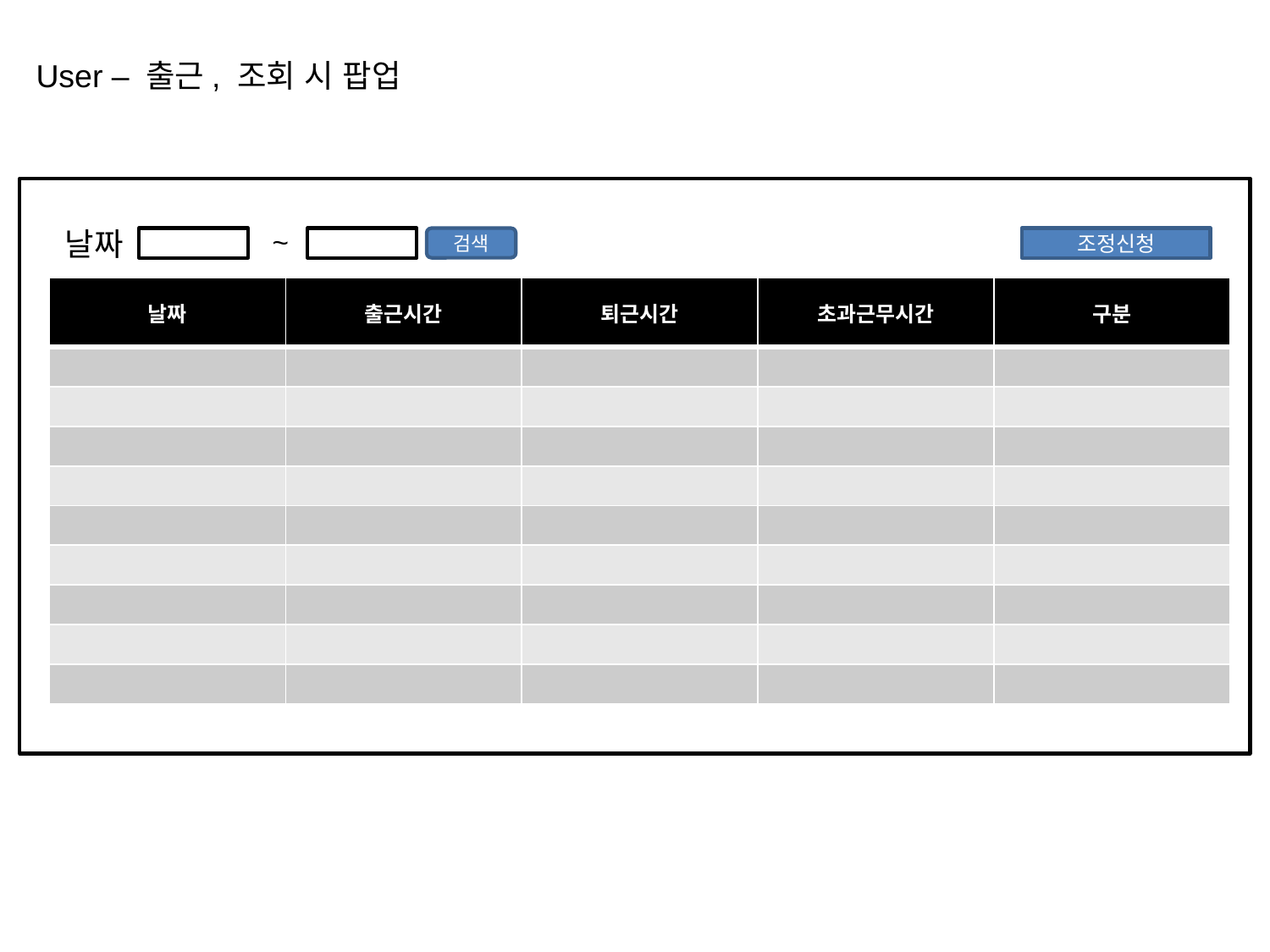

User – 출근, 조회 시 팝업

날짜
~

검색
조정신청
| 날짜 | 출근시간 | 퇴근시간 | 초과근무시간 | 구분 |
| --- | --- | --- | --- | --- |
|  |  |  |  |  |
|  |  |  |  |  |
|  |  |  |  |  |
|  |  |  |  |  |
|  |  |  |  |  |
|  |  |  |  |  |
|  |  |  |  |  |
|  |  |  |  |  |
|  |  |  |  |  |